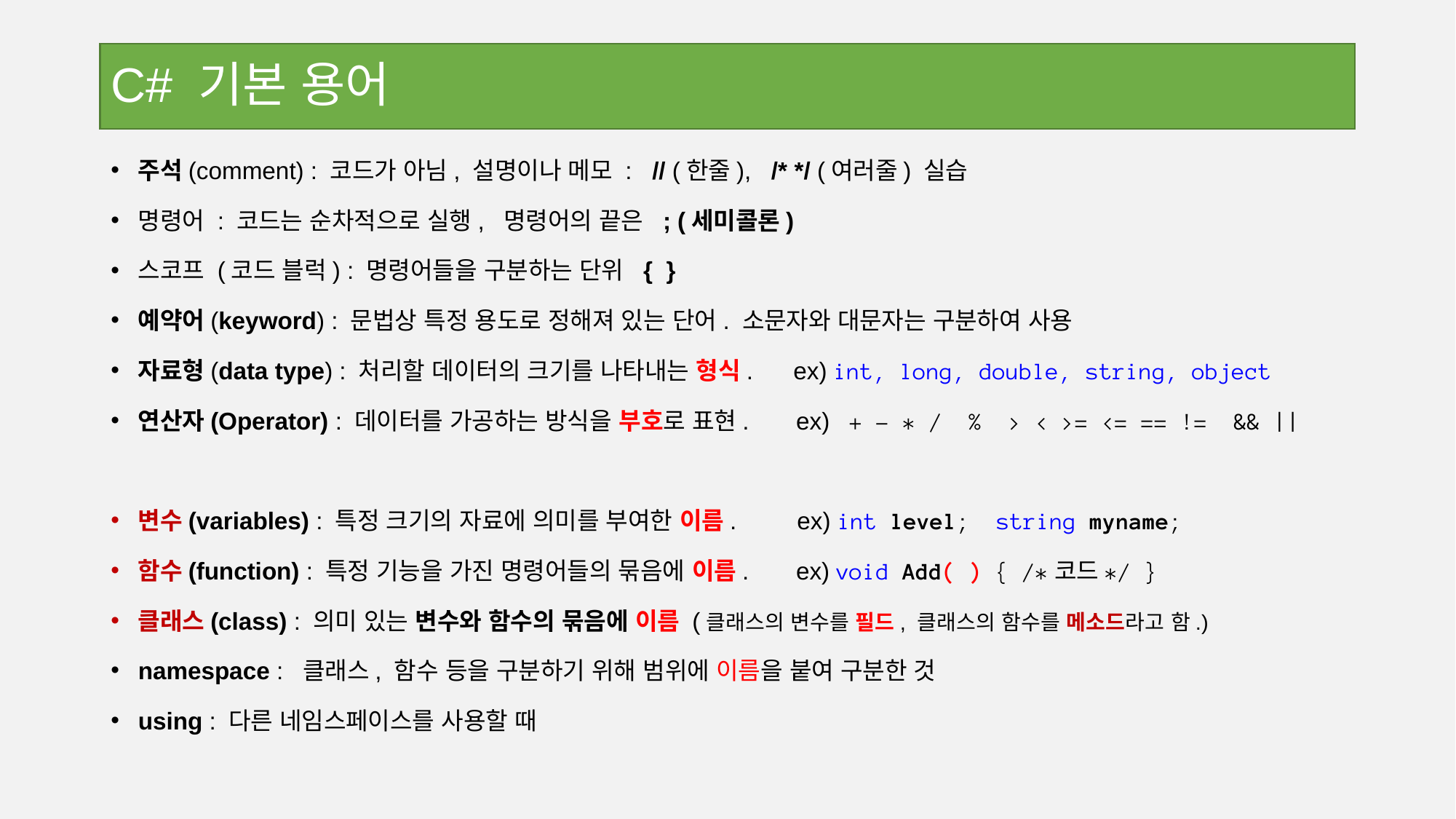

# C# 기본 용어
주석(comment) : 코드가 아님, 설명이나 메모 :   // (한줄),   /* */ (여러줄) 실습
명령어 : 코드는 순차적으로 실행,  명령어의 끝은  ; (세미콜론)
스코프 (코드 블럭) : 명령어들을 구분하는 단위  {  }
예약어(keyword) : 문법상 특정 용도로 정해져 있는 단어. 소문자와 대문자는 구분하여 사용
자료형(data type) : 처리할 데이터의 크기를 나타내는 형식.      ex) int, long, double, string, object
연산자(Operator) : 데이터를 가공하는 방식을 부호로 표현.       ex)  + - * /  %  > < >= <= == !=  && ||

변수(variables) : 특정 크기의 자료에 의미를 부여한 이름.         ex) int level;  string myname;
함수(function) : 특정 기능을 가진 명령어들의 묶음에 이름.       ex) void Add( ) { /*코드*/ }
클래스(class) : 의미 있는 변수와 함수의 묶음에 이름 (클래스의 변수를 필드, 클래스의 함수를 메소드라고 함.)
namespace :  클래스, 함수 등을 구분하기 위해 범위에 이름을 붙여 구분한 것
using : 다른 네임스페이스를 사용할 때